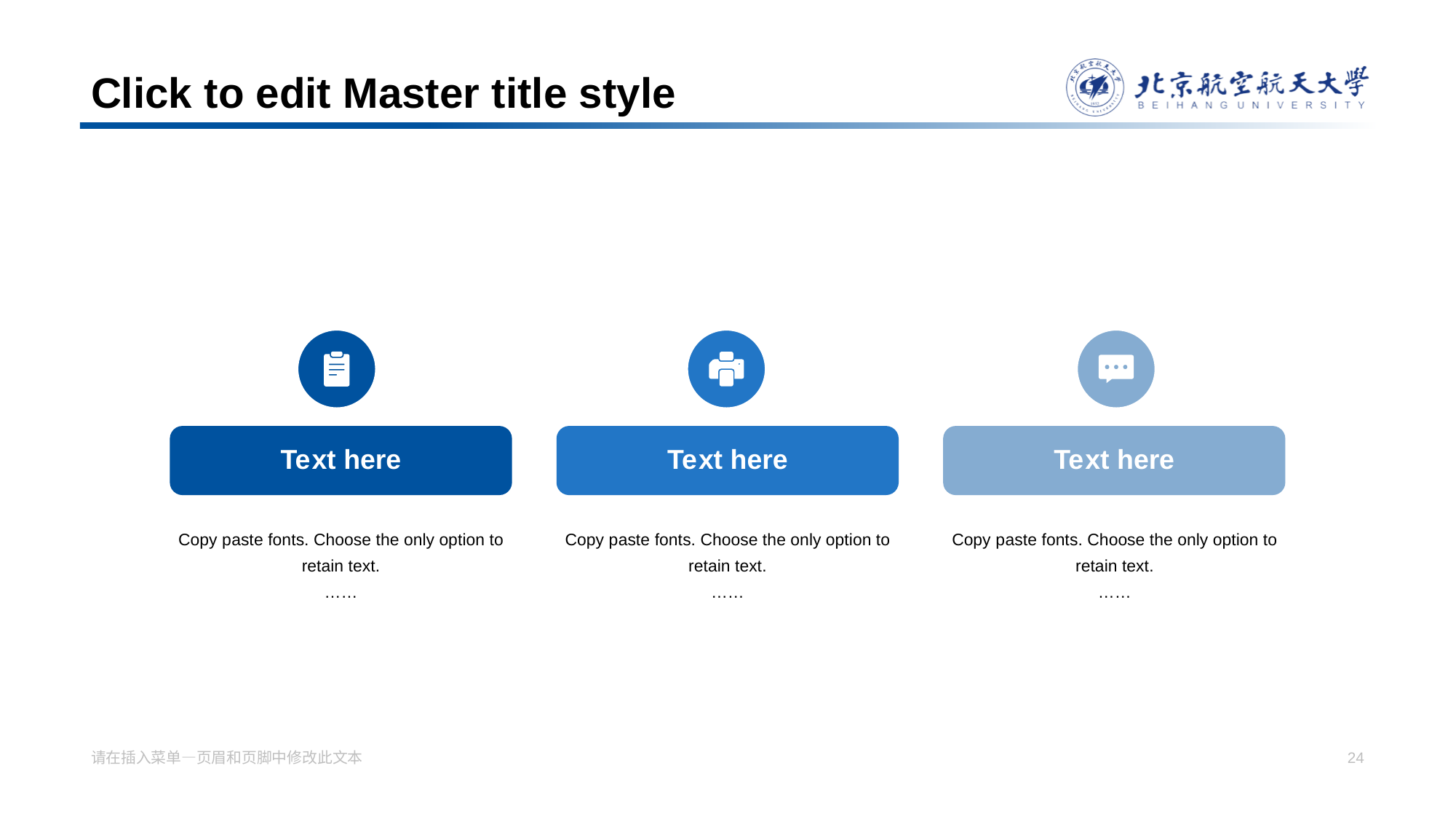

# Click to edit Master title style

Te xt here
Te xt here
Te xt here
Copy p aste fonts. Choose the only option to retain text.
……
Copy p aste fonts. Choose the only option to retain text.
……
Copy p aste fonts. Choose the only option to retain text.
……
请在插入菜单—页眉和页脚中修改此文本
24